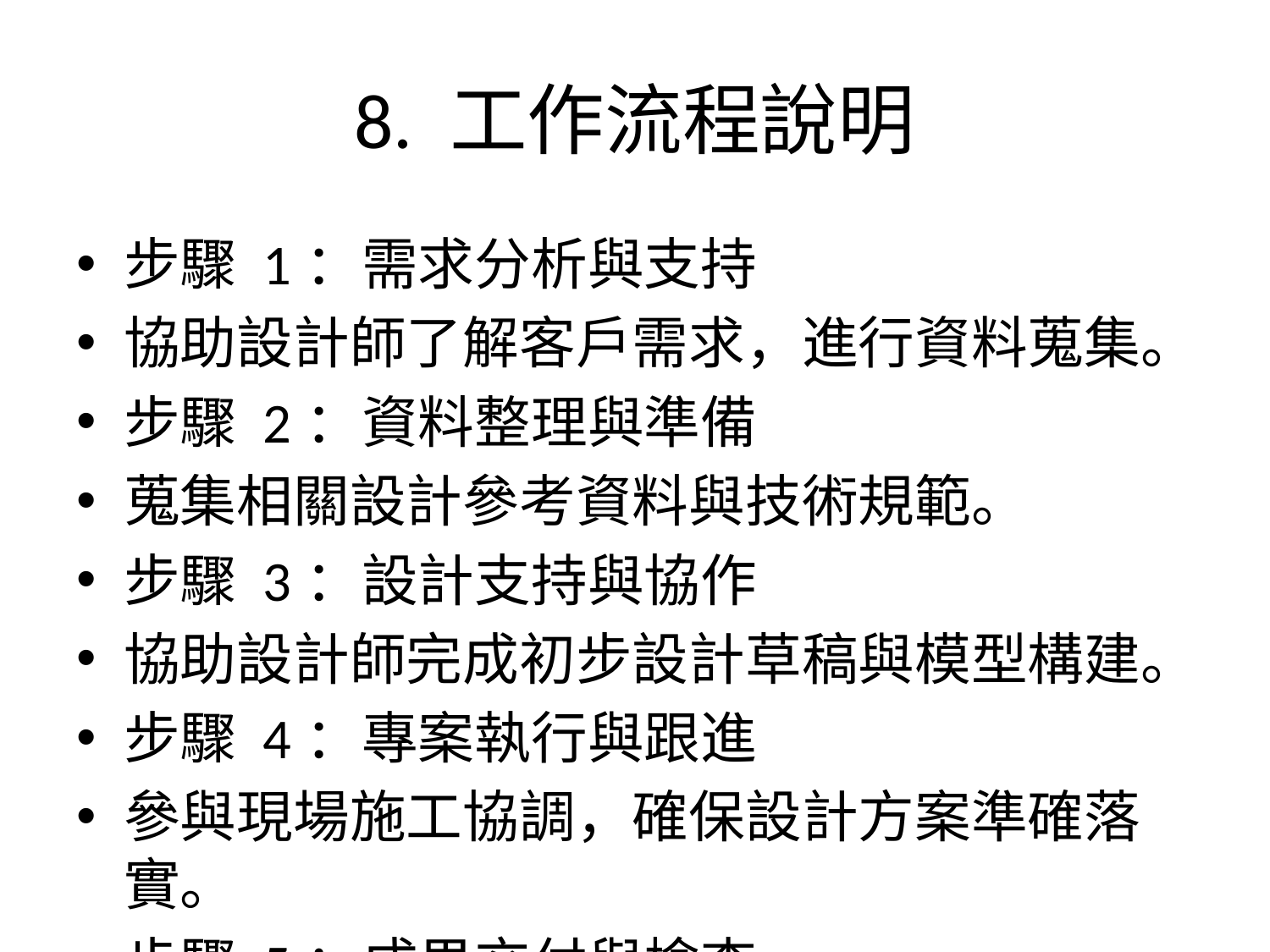

# 8. 工作流程說明
步驟 1：需求分析與支持
協助設計師了解客戶需求，進行資料蒐集。
步驟 2：資料整理與準備
蒐集相關設計參考資料與技術規範。
步驟 3：設計支持與協作
協助設計師完成初步設計草稿與模型構建。
步驟 4：專案執行與跟進
參與現場施工協調，確保設計方案準確落實。
步驟 5：成果交付與檢查
協助整理設計成果，完成最終交付文件。
步驟 6：反饋與改進
收集客戶與團隊的反饋，改進設計支持與執行流程。